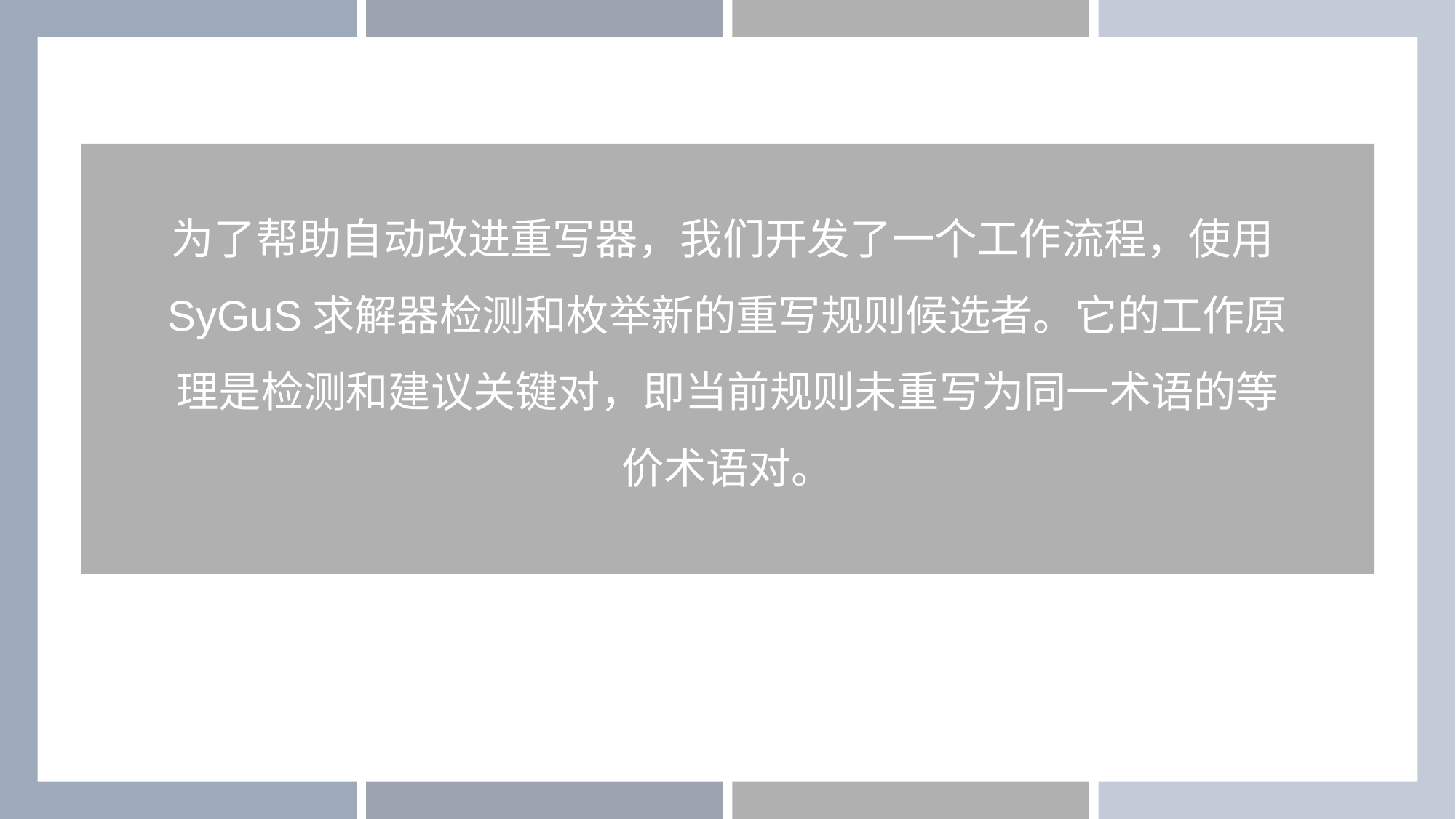

为了帮助自动改进重写器，我们开发了一个工作流程，使用SyGuS求解器检测和枚举新的重写规则候选者。它的工作原理是检测和建议关键对，即当前规则未重写为同一术语的等价术语对。